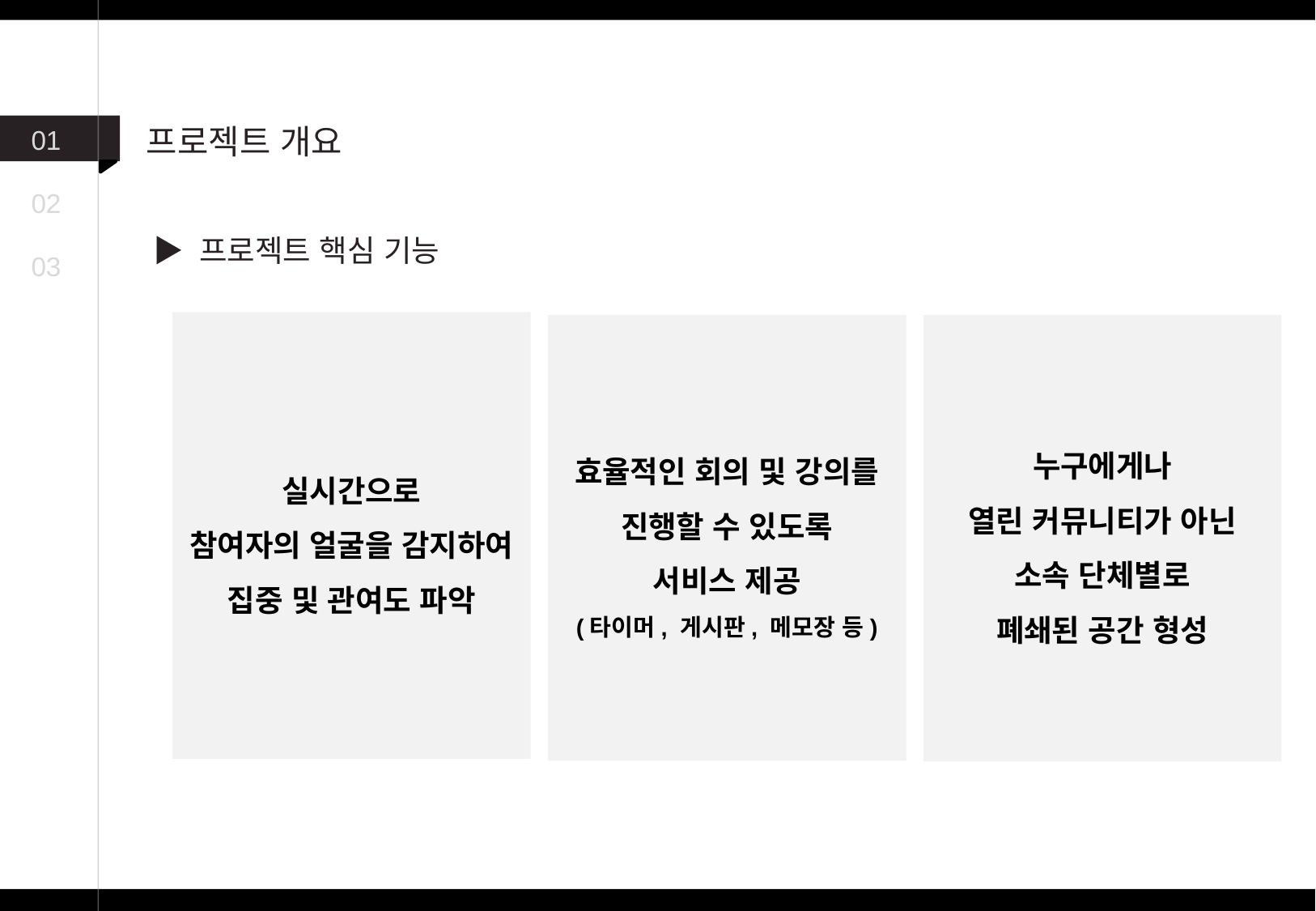

프로젝트 개요

01
02
▶ 프로젝트 핵심 기능
03
실시간으로
참여자의 얼굴을 감지하여
집중 및 관여도 파악
효율적인 회의 및 강의를
진행할 수 있도록
서비스 제공
(타이머, 게시판, 메모장 등)
누구에게나
열린 커뮤니티가 아닌
소속 단체별로
폐쇄된 공간 형성